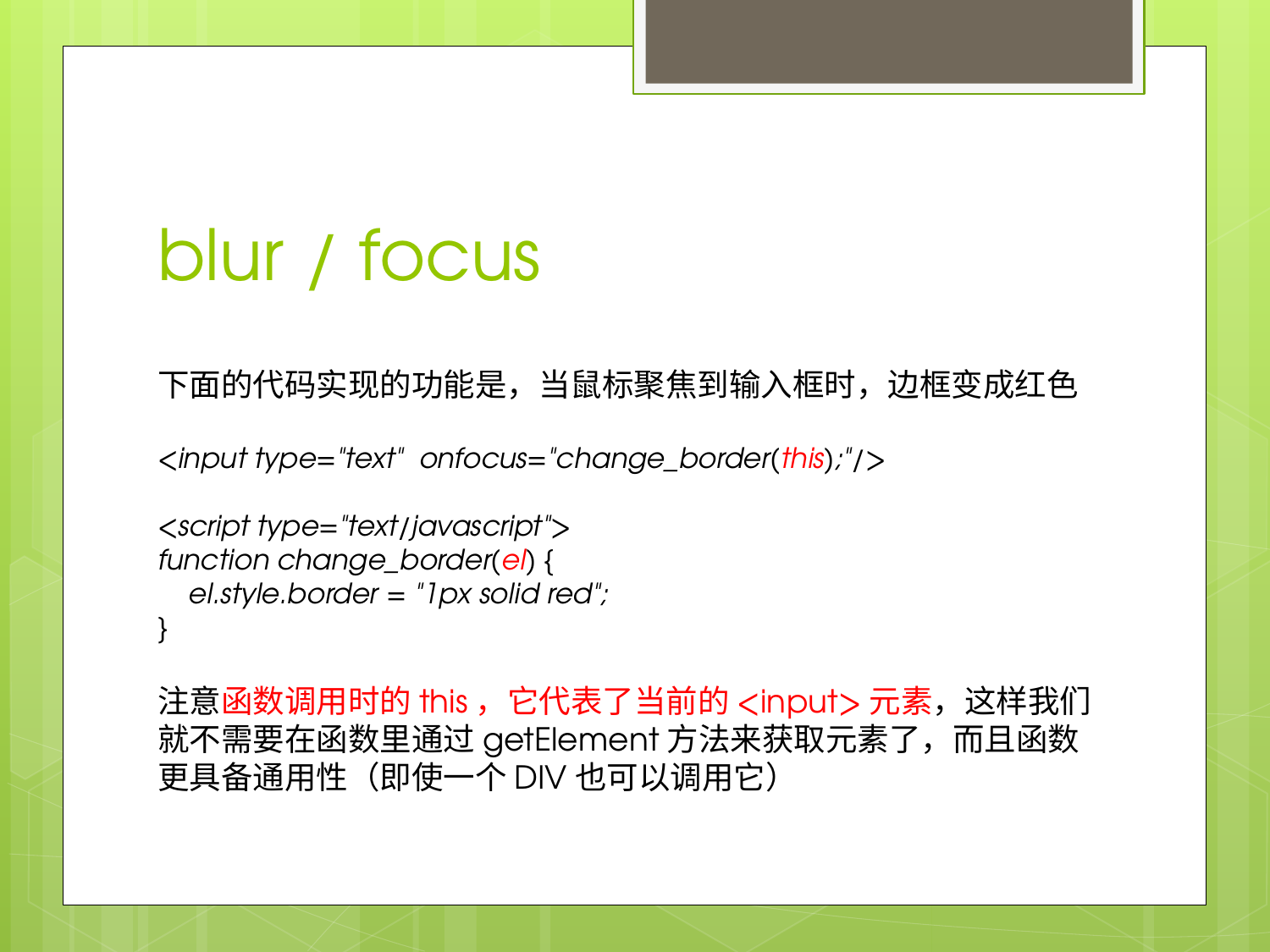

# blur / focus
下面的代码实现的功能是，当鼠标聚焦到输入框时，边框变成红色

<input type="text"  onfocus="change_border(this);"/>

<script type="text/javascript">
function change_border(el) {
    el.style.border = "1px solid red";
}

注意函数调用时的this，它代表了当前的<input>元素，这样我们就不需要在函数里通过getElement方法来获取元素了，而且函数更具备通用性（即使一个DIV也可以调用它）